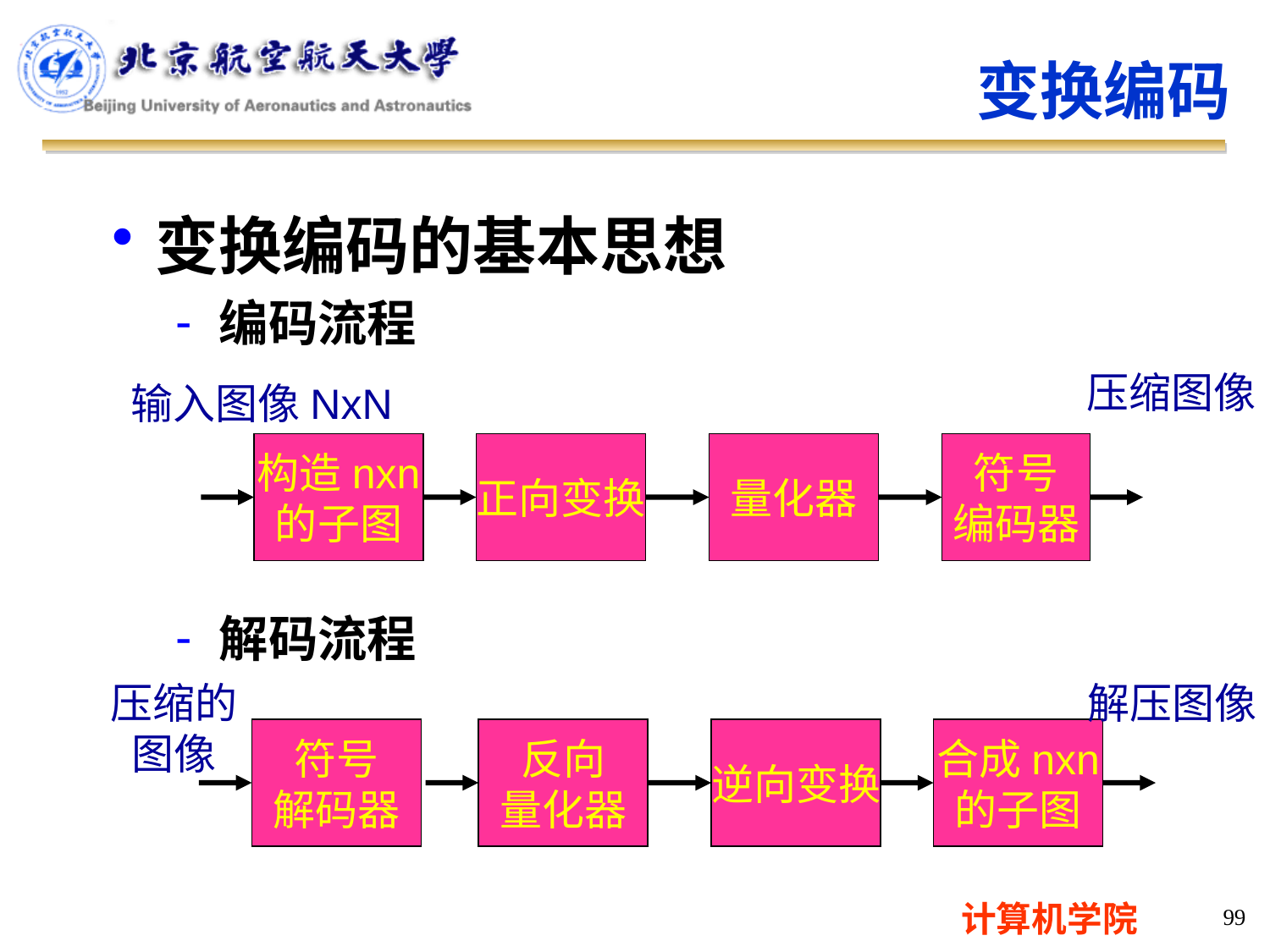

变换编码
变换编码的基本思想
编码流程

解码流程

压缩图像
输入图像NxN
构造nxn
的子图
正向变换
量化器
符号
编码器

压缩的图像
解压图像
反向
量化器
逆向变换
合成nxn
的子图

符号
解码器

99